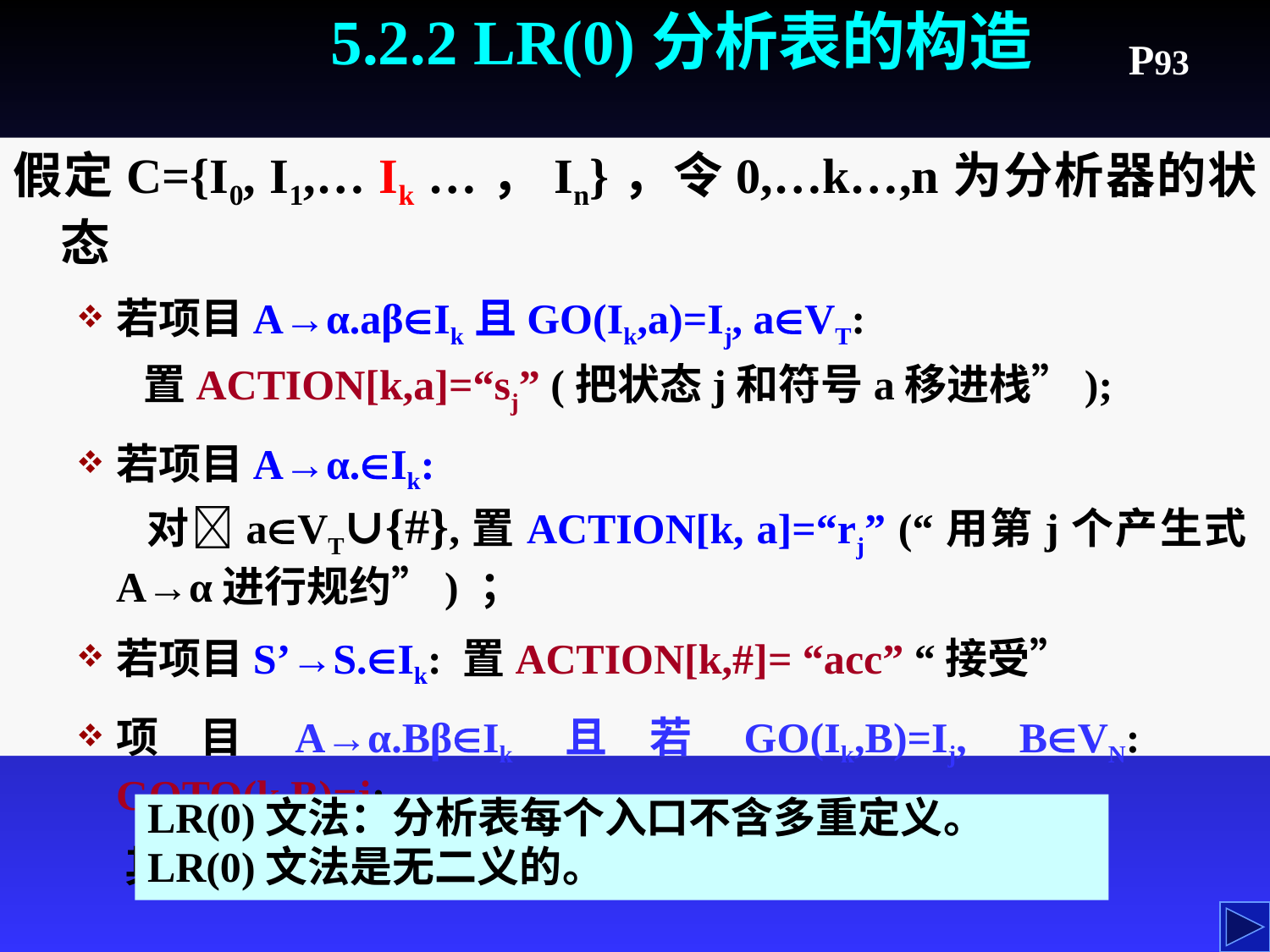

5.2.2 LR(0)分析表的构造
P93
假定C={I0, I1,… Ik …，In}，令0,…k…,n为分析器的状态
若项目A→α.aβ∈Ik且GO(Ik,a)=Ij, a∈VT:
      置ACTION[k,a]=“sj” (把状态j和符号a移进栈”);
若项目A→α.∈Ik:
     对∀a∈VT∪{#},置ACTION[k, a]=“rj” (“用第j个产生式A→α进行规约”) ；
若项目S’→S.∈Ik: 置ACTION[k,#]= “acc” “接受”
项目A→α.Bβ∈Ik且若GO(Ik,B)=Ij, B∈VN:	GOTO(k,B)=j;
    其余：“出错标志”。
LR(0)文法：分析表每个入口不含多重定义。
LR(0)文法是无二义的。